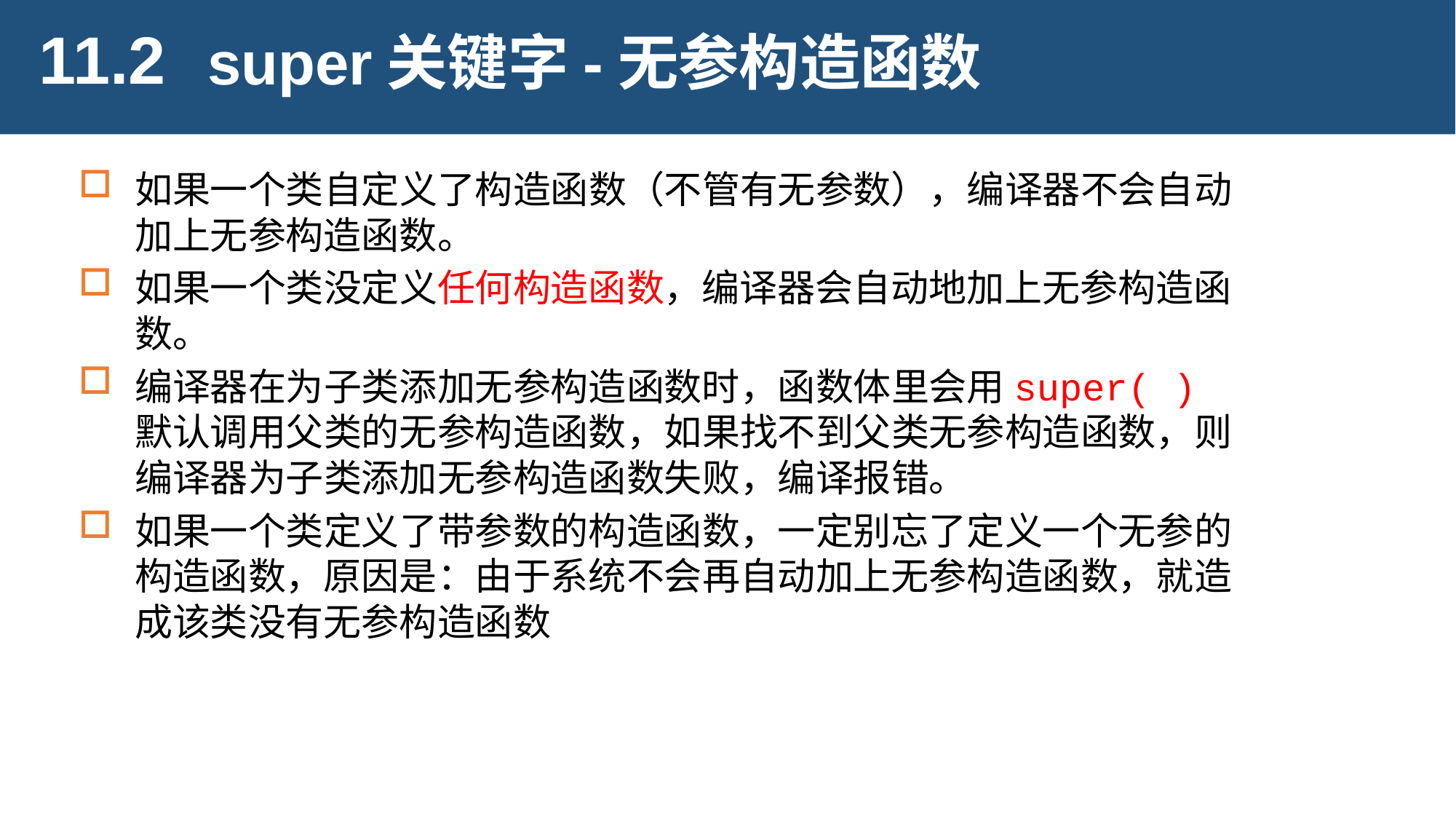

11.2
super关键字-无参构造函数
如果一个类自定义了构造函数（不管有无参数），编译器不会自动加上无参构造函数。
如果一个类没定义任何构造函数，编译器会自动地加上无参构造函数。
编译器在为子类添加无参构造函数时，函数体里会用super( )默认调用父类的无参构造函数，如果找不到父类无参构造函数，则编译器为子类添加无参构造函数失败，编译报错。
如果一个类定义了带参数的构造函数，一定别忘了定义一个无参的构造函数，原因是：由于系统不会再自动加上无参构造函数，就造成该类没有无参构造函数